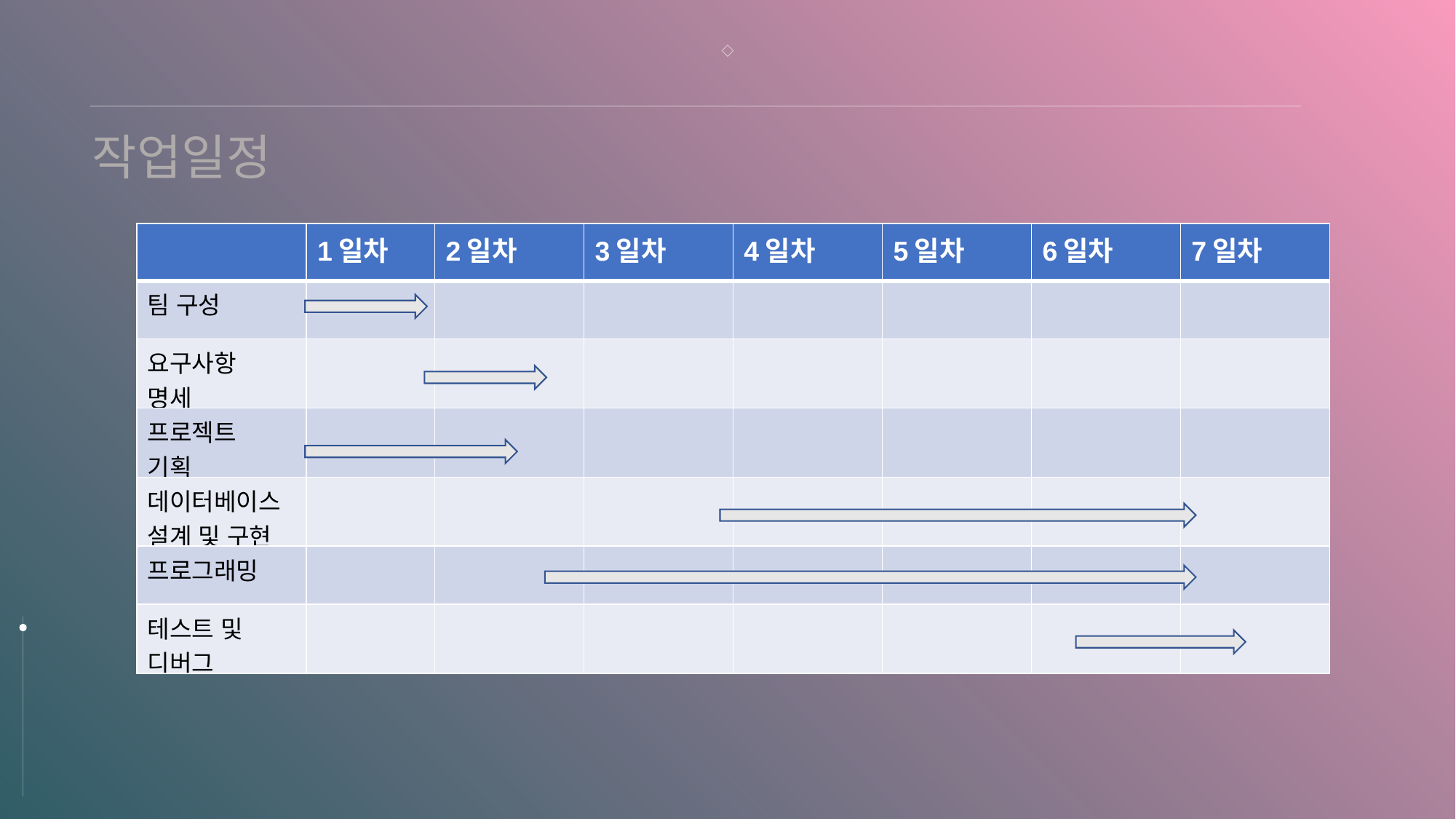

# 2. 프로젝트 개요-2.2 작업일정

작업일정
|  | 1일차 | 2일차 | 3일차 | 4일차 | 5일차 | 6일차 | 7일차 |
| --- | --- | --- | --- | --- | --- | --- | --- |
| 팀 구성 |  |  |  |  |  |  |  |
| 요구사항 명세 |  |  |  |  |  |  |  |
| 프로젝트 기획 |  |  |  |  |  |  |  |
| 데이터베이스 설계 및 구현 |  |  |  |  |  |  |  |
| 프로그래밍 |  |  |  |  |  |  |  |
| 테스트 및 디버그 |  |  |  |  |  |  |  |

9